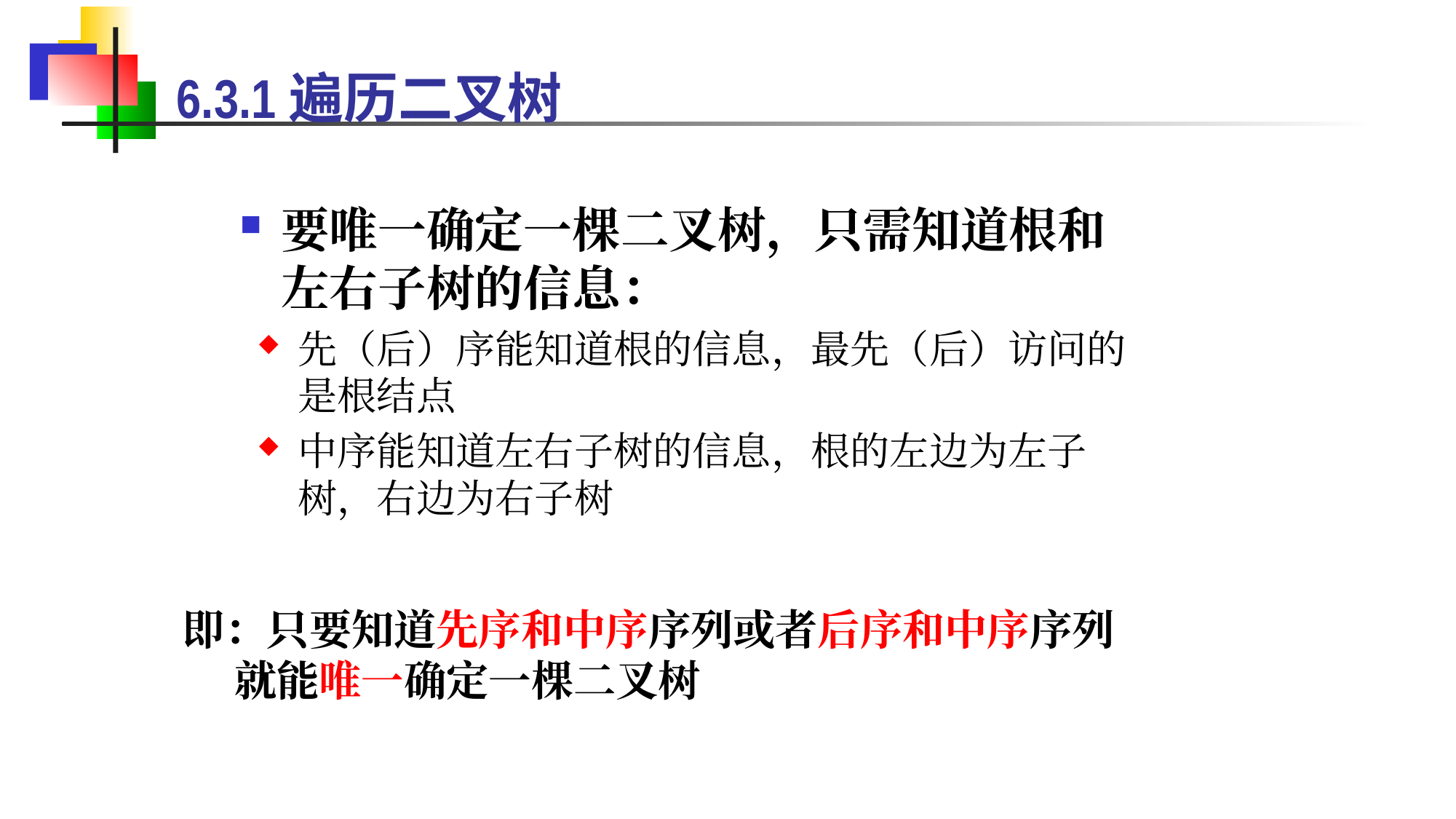

6.3.1遍历二叉树
要唯一确定一棵二叉树，只需知道根和左右子树的信息：
先（后）序能知道根的信息，最先（后）访问的是根结点
中序能知道左右子树的信息，根的左边为左子树，右边为右子树

即：只要知道先序和中序序列或者后序和中序序列
    就能唯一确定一棵二叉树